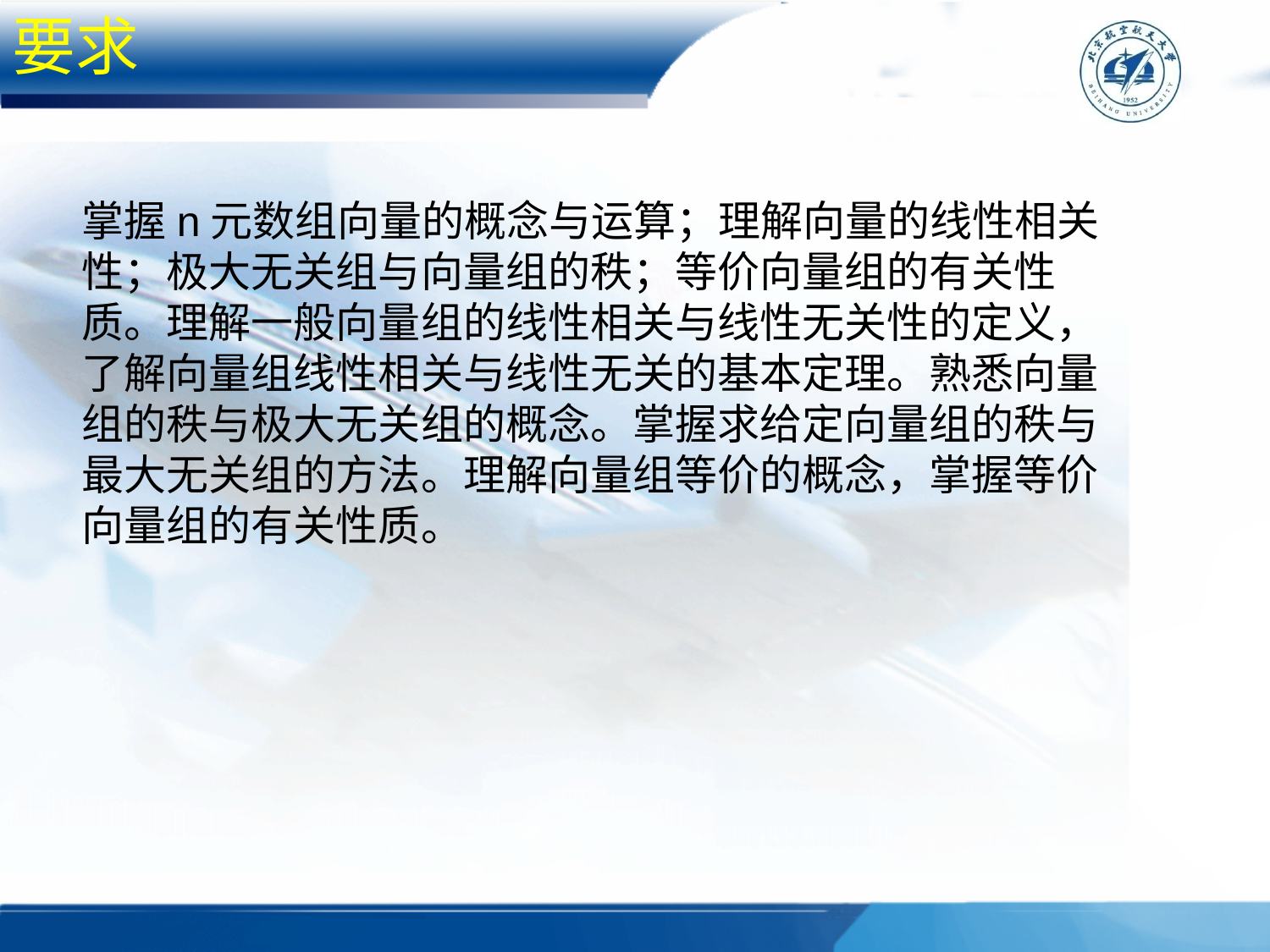

要求
掌握n元数组向量的概念与运算；理解向量的线性相关性；极大无关组与向量组的秩；等价向量组的有关性质。理解一般向量组的线性相关与线性无关性的定义，了解向量组线性相关与线性无关的基本定理。熟悉向量组的秩与极大无关组的概念。掌握求给定向量组的秩与最大无关组的方法。理解向量组等价的概念，掌握等价向量组的有关性质。